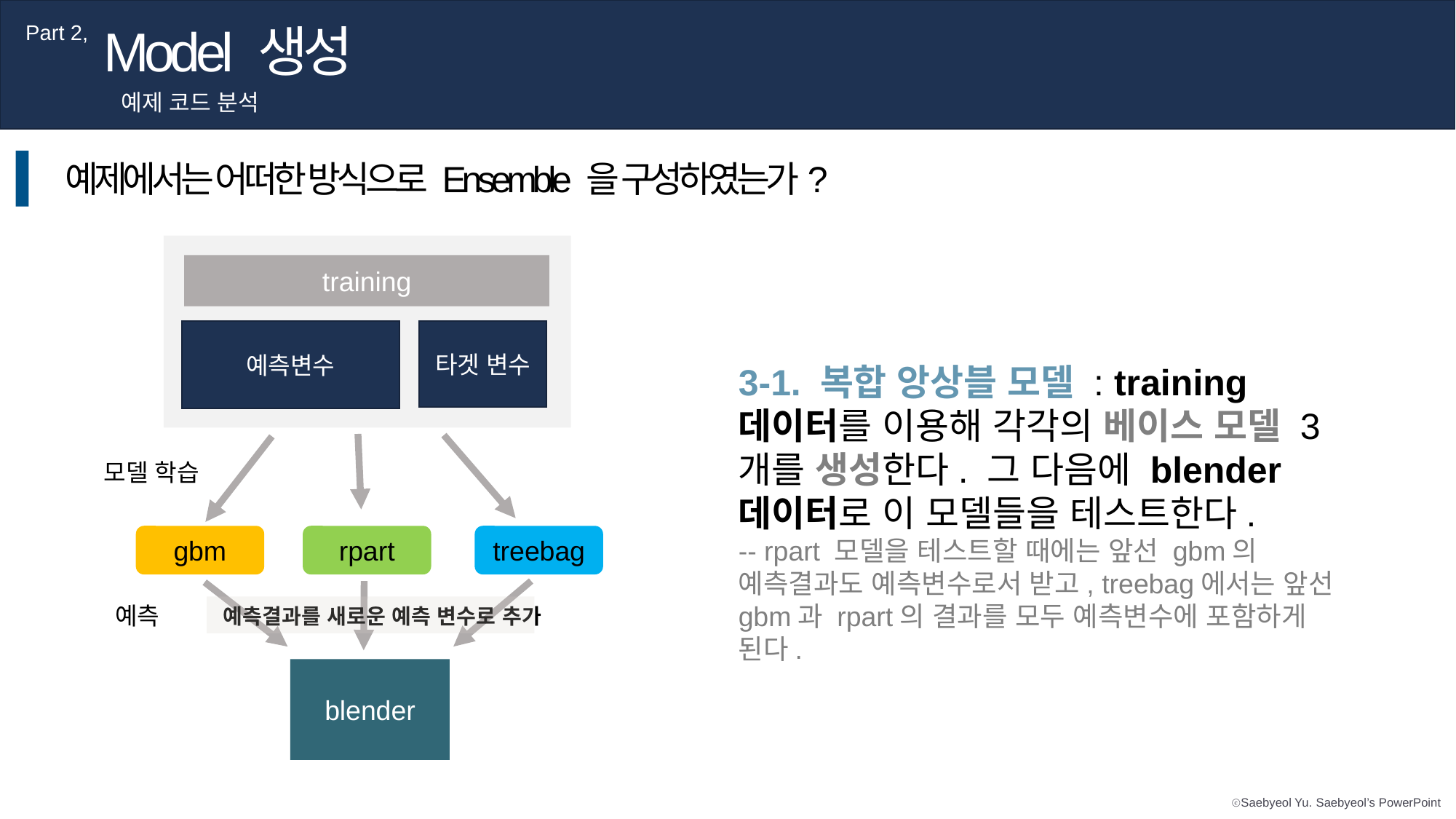

Model 생성
Part 2,
예제 코드 분석

예제에서는 어떠한 방식으로 Ensemble 을 구성하였는가?

training
타겟 변수
예측변수
3-1. 복합 앙상블 모델 : training 데이터를 이용해 각각의 베이스 모델 3개를 생성한다. 그 다음에 blender 데이터로 이 모델들을 테스트한다.
-- rpart 모델을 테스트할 때에는 앞선 gbm의 예측결과도 예측변수로서 받고, treebag에서는 앞선 gbm과 rpart의 결과를 모두 예측변수에 포함하게 된다.
모델 학습
rpart
treebag
gbm
예측

예측결과를 새로운 예측 변수로 추가
blender